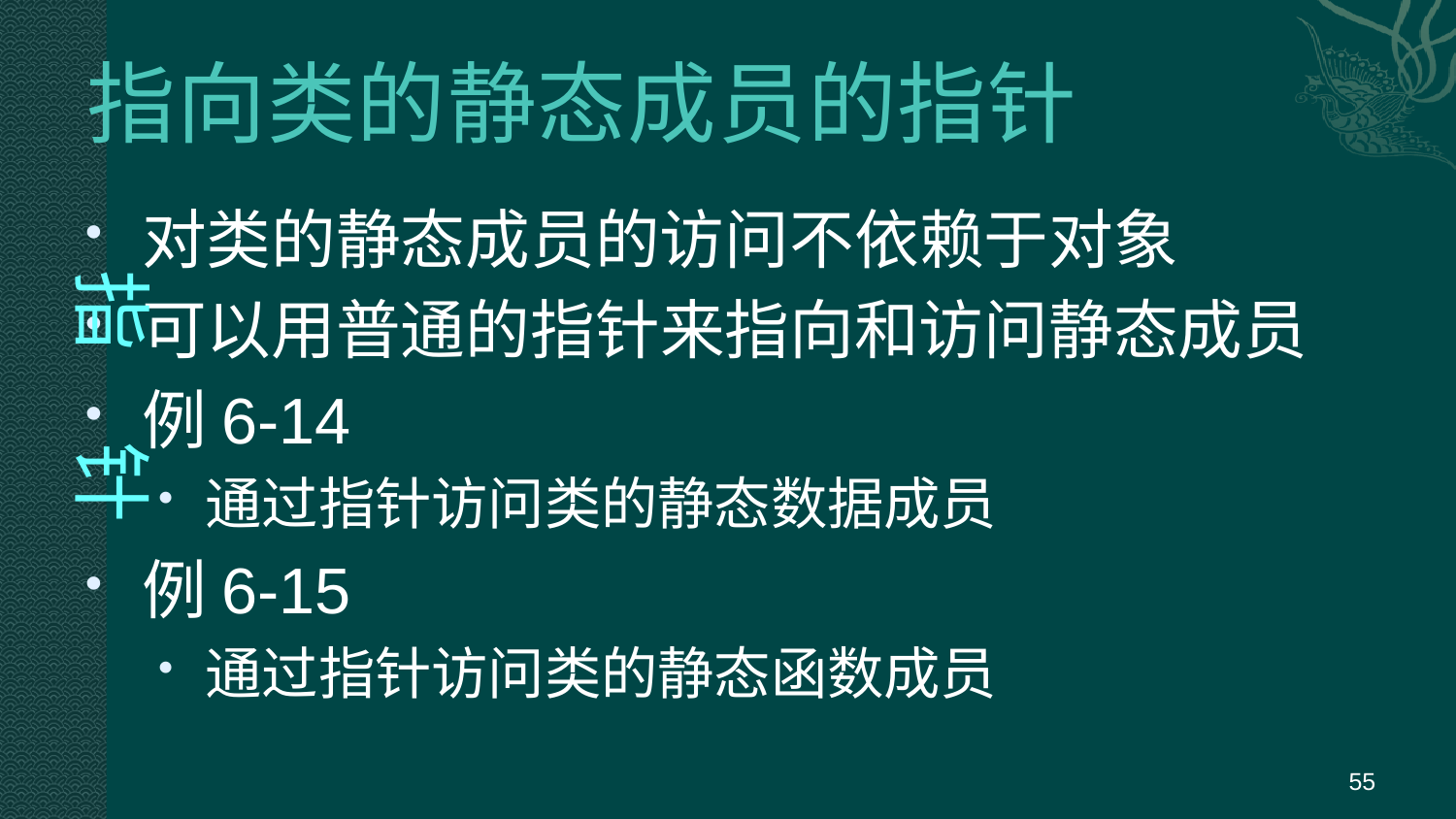

# 指向类的静态成员的指针
    指     针
对类的静态成员的访问不依赖于对象
可以用普通的指针来指向和访问静态成员
例6-14
通过指针访问类的静态数据成员
例6-15
通过指针访问类的静态函数成员
55